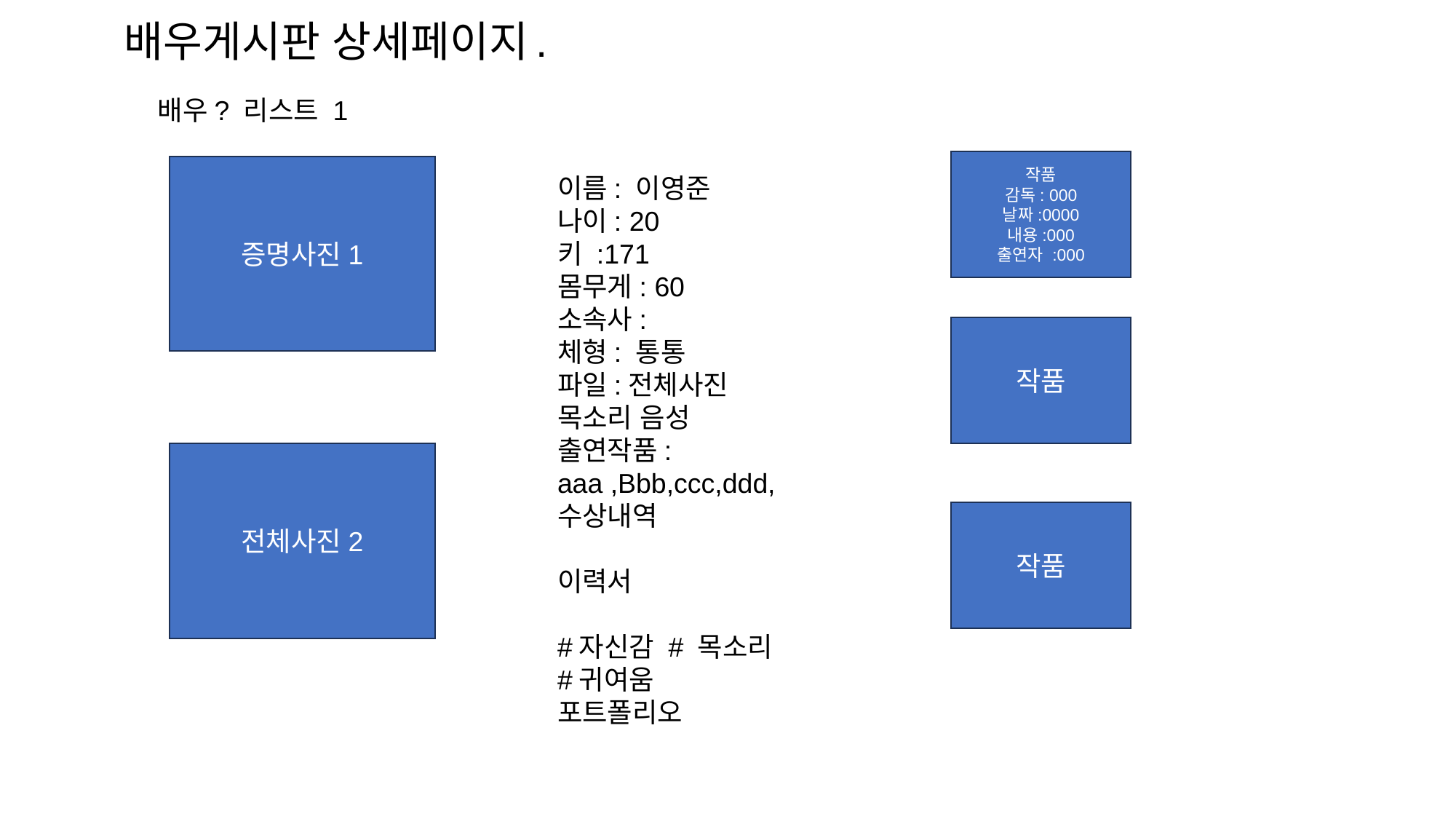

# 배우게시판 상세페이지.
배우? 리스트 1
작품
감독: 000
날짜:0000
내용:000
출연자 :000
증명사진1
이름: 이영준
나이: 20
키 :171
몸무게: 60
소속사:
체형: 통통
파일:전체사진
목소리 음성
출연작품:
aaa ,Bbb,ccc,ddd,
수상내역

이력서

#자신감 # 목소리
#귀여움
포트폴리오

작품
전체사진2
작품